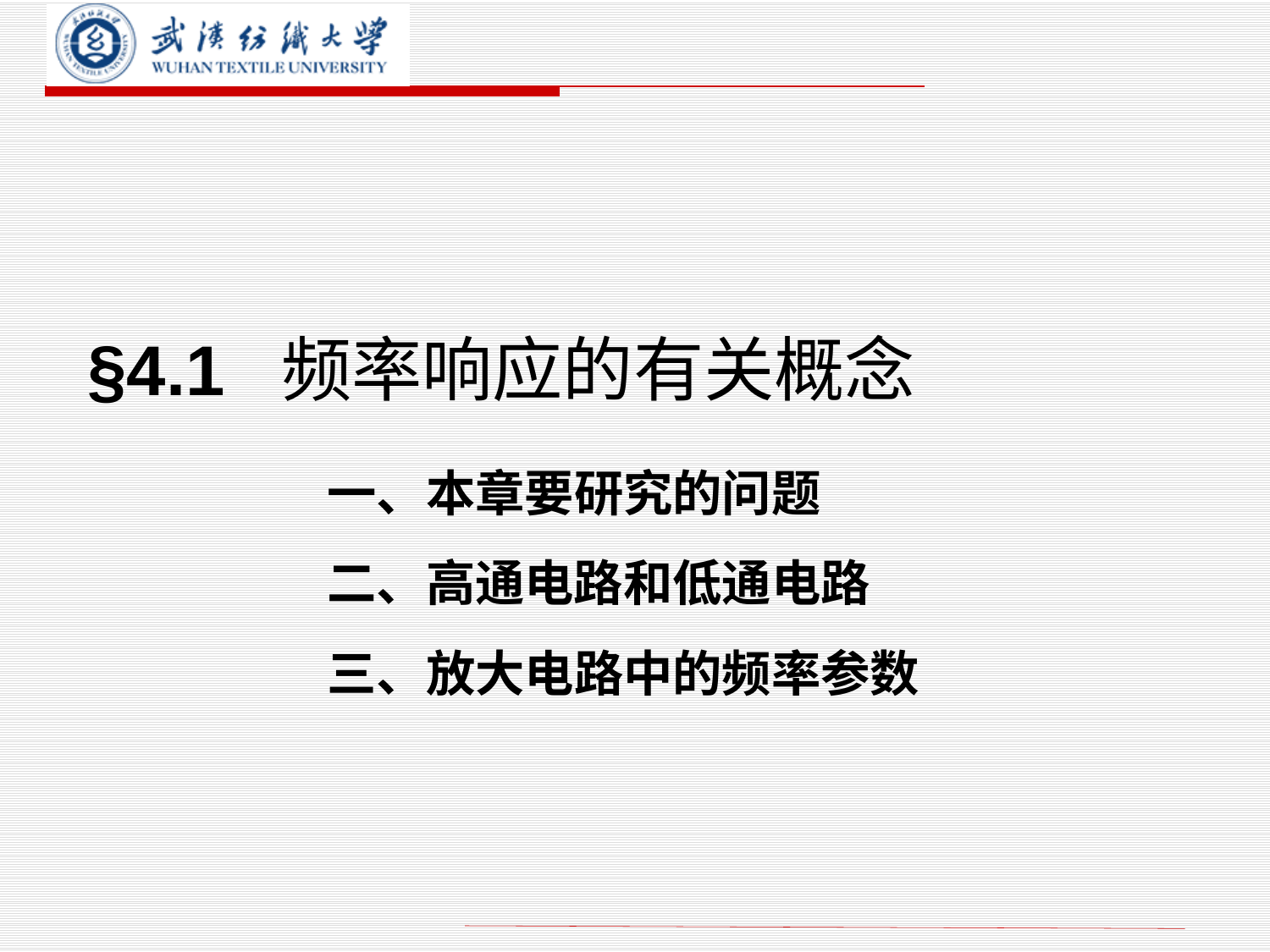

# §4.1  频率响应的有关概念
一、本章要研究的问题
二、高通电路和低通电路
三、放大电路中的频率参数